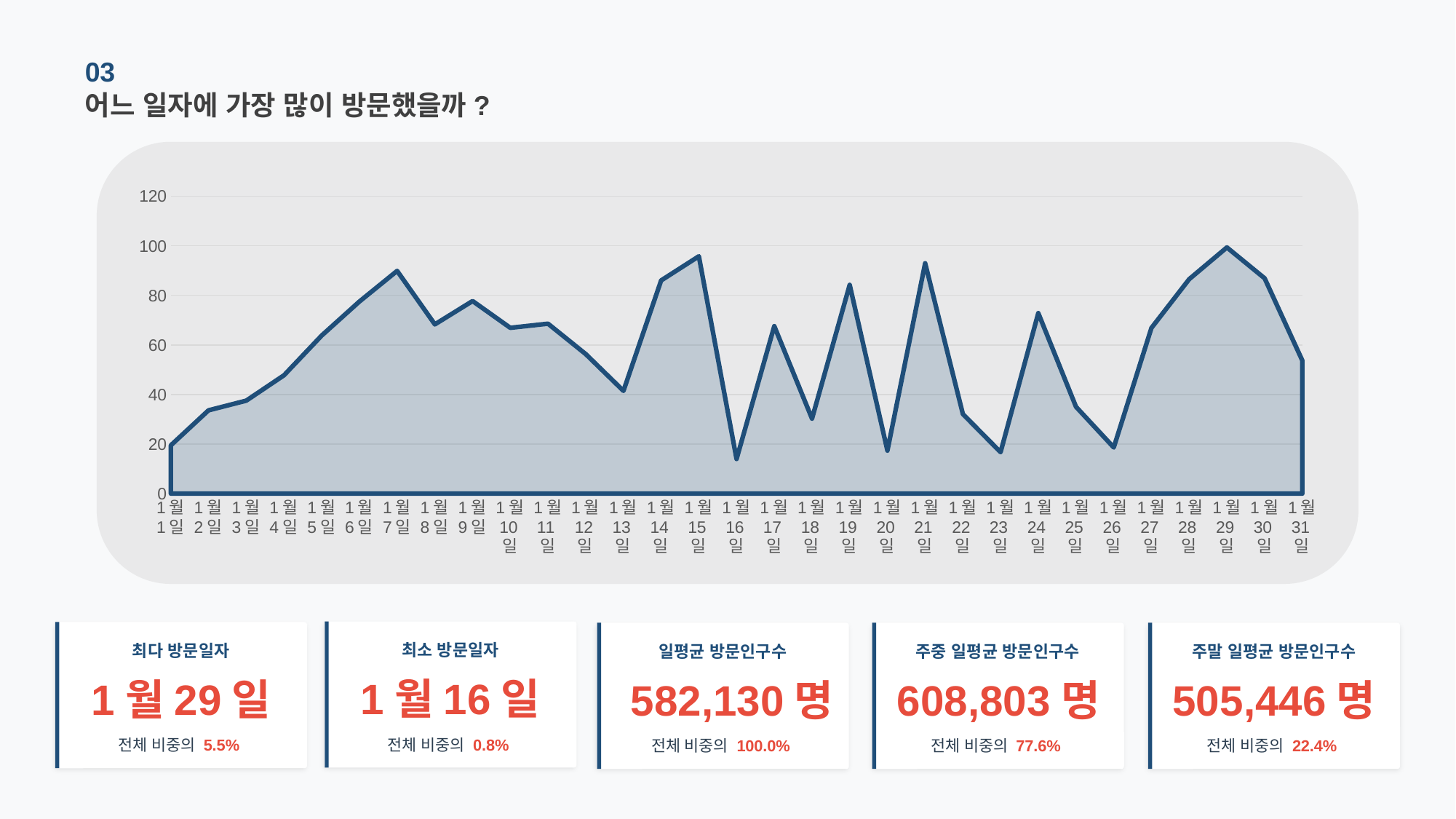

03
어느 일자에 가장 많이 방문했을까?

### Chart

| Category | 방문인구(명) |
|---|---|
| 1월 1일 | 19.4848 |
| 1월 2일 | 33.5829 |
| 1월 3일 | 37.4942 |
| 1월 4일 | 47.7241 |
| 1월 5일 | 63.7682 |
| 1월 6일 | 77.4591 |
| 1월 7일 | 89.8232 |
| 1월 8일 | 68.2614 |
| 1월 9일 | 77.6792 |
| 1월 10일 | 66.8791 |
| 1월 11일 | 68.5397 |
| 1월 12일 | 56.2899 |
| 1월 13일 | 41.4189 |
| 1월 14일 | 85.9788 |
| 1월 15일 | 95.7294 |
| 1월 16일 | 13.9686 |
| 1월 17일 | 67.5509 |
| 1월 18일 | 30.2387 |
| 1월 19일 | 84.1892 |
| 1월 20일 | 17.3469 |
| 1월 21일 | 92.9048 |
| 1월 22일 | 32.0788 |
| 1월 23일 | 16.7101 |
| 1월 24일 | 72.8048 |
| 1월 25일 | 35.0002 |
| 1월 26일 | 18.6067 |
| 1월 27일 | 66.8172 |
| 1월 28일 | 86.4875 |
| 1월 29일 | 99.2839 |
| 1월 30일 | 86.8409 |
| 1월 31일 | 53.6612 |

최소 방문일자
최다 방문일자
주말 일평균 방문인구수
일평균 방문인구수
주중 일평균 방문인구수
1월16일
1월29일
505,446명
582,130명
608,803명
전체 비중의 0.8%
전체 비중의 5.5%
전체 비중의 22.4%
전체 비중의 100.0%
전체 비중의 77.6%